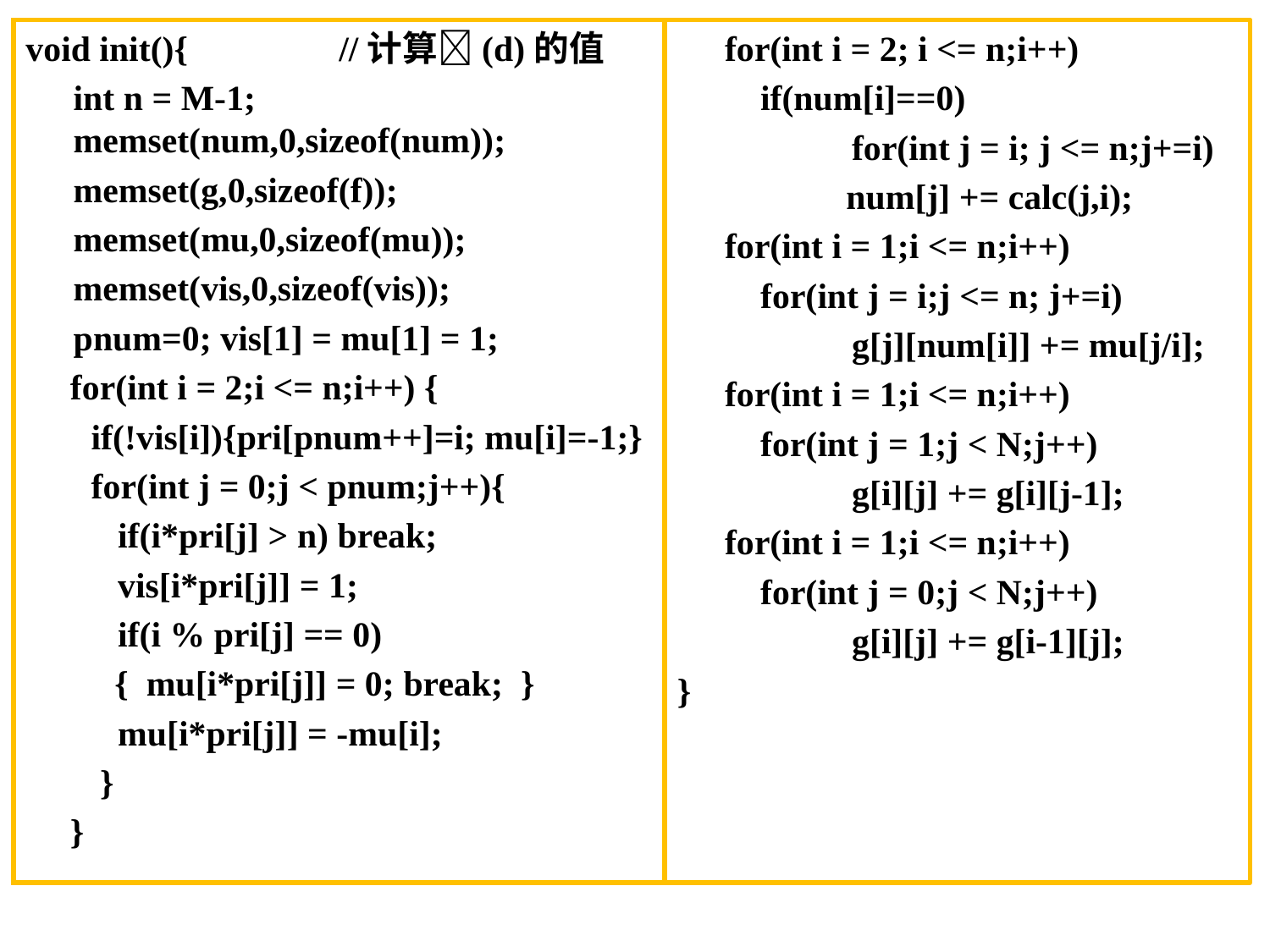

void init(){                 //计算μ(d)的值
	int n = M-1; memset(num,0,sizeof(num));
	memset(g,0,sizeof(f));
	memset(mu,0,sizeof(mu));
	memset(vis,0,sizeof(vis));
	pnum=0; vis[1] = mu[1] = 1;
     for(int i = 2;i <= n;i++) {
	  if(!vis[i]){pri[pnum++]=i; mu[i]=-1;}
	  for(int j = 0;j < pnum;j++){
	     if(i*pri[j] > n) break;
	     vis[i*pri[j]] = 1;
	     if(i % pri[j] == 0)
          {  mu[i*pri[j]] = 0; break;  }
	     mu[i*pri[j]] = -mu[i];
	   }
     }
	for(int i = 2; i <= n;i++)
	    if(num[i]==0)
		for(int j = i; j <= n;j+=i)
                   num[j] += calc(j,i);
	for(int i = 1;i <= n;i++)
	    for(int j = i;j <= n; j+=i)
		g[j][num[i]] += mu[j/i];
	for(int i = 1;i <= n;i++)
	    for(int j = 1;j < N;j++)
		g[i][j] += g[i][j-1];
	for(int i = 1;i <= n;i++)
	    for(int j = 0;j < N;j++)
		g[i][j] += g[i-1][j];
}